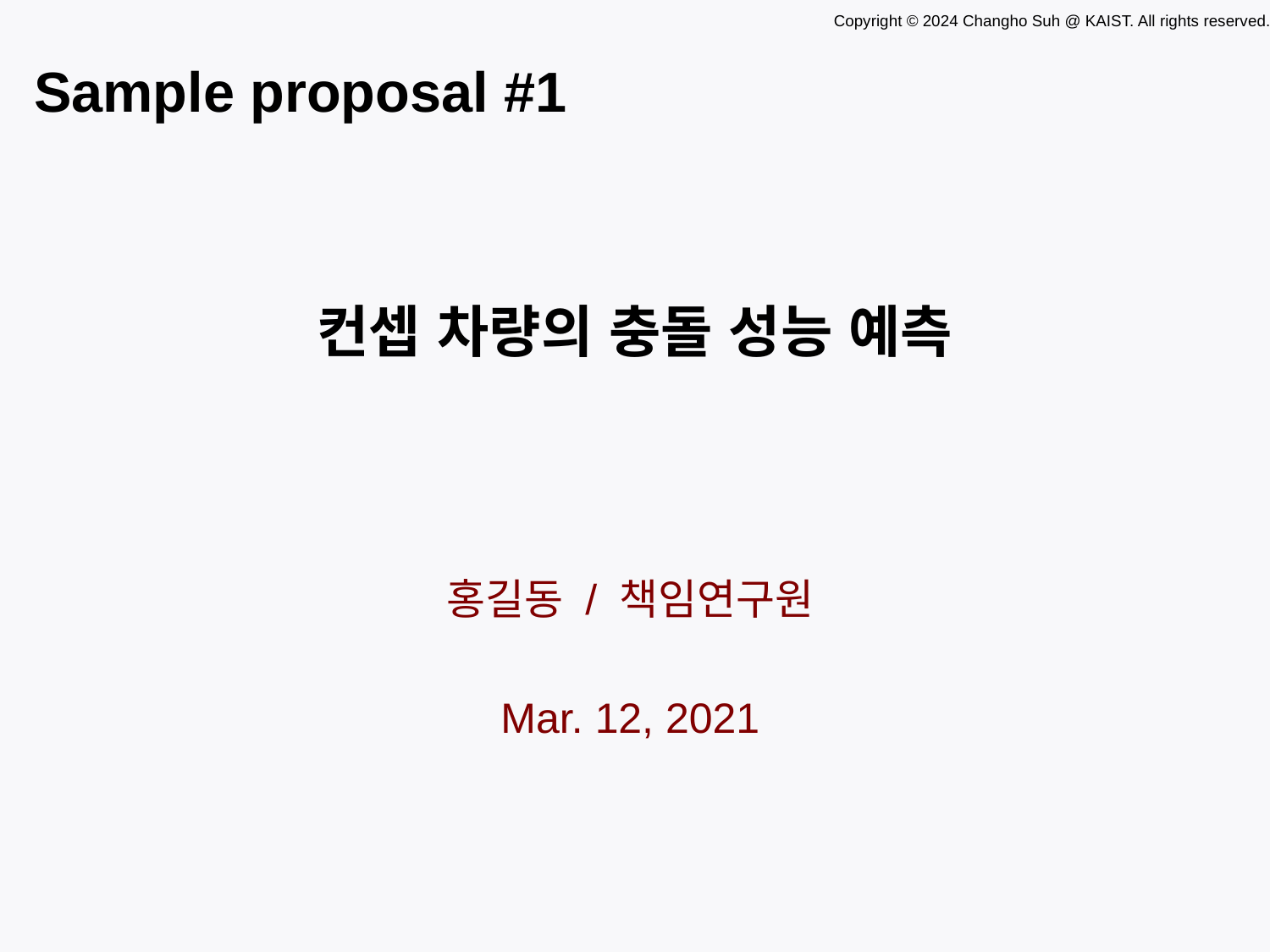

Sample proposal #1
컨셉 차량의 충돌 성능 예측
홍길동 / 책임연구원

Mar. 12, 2021